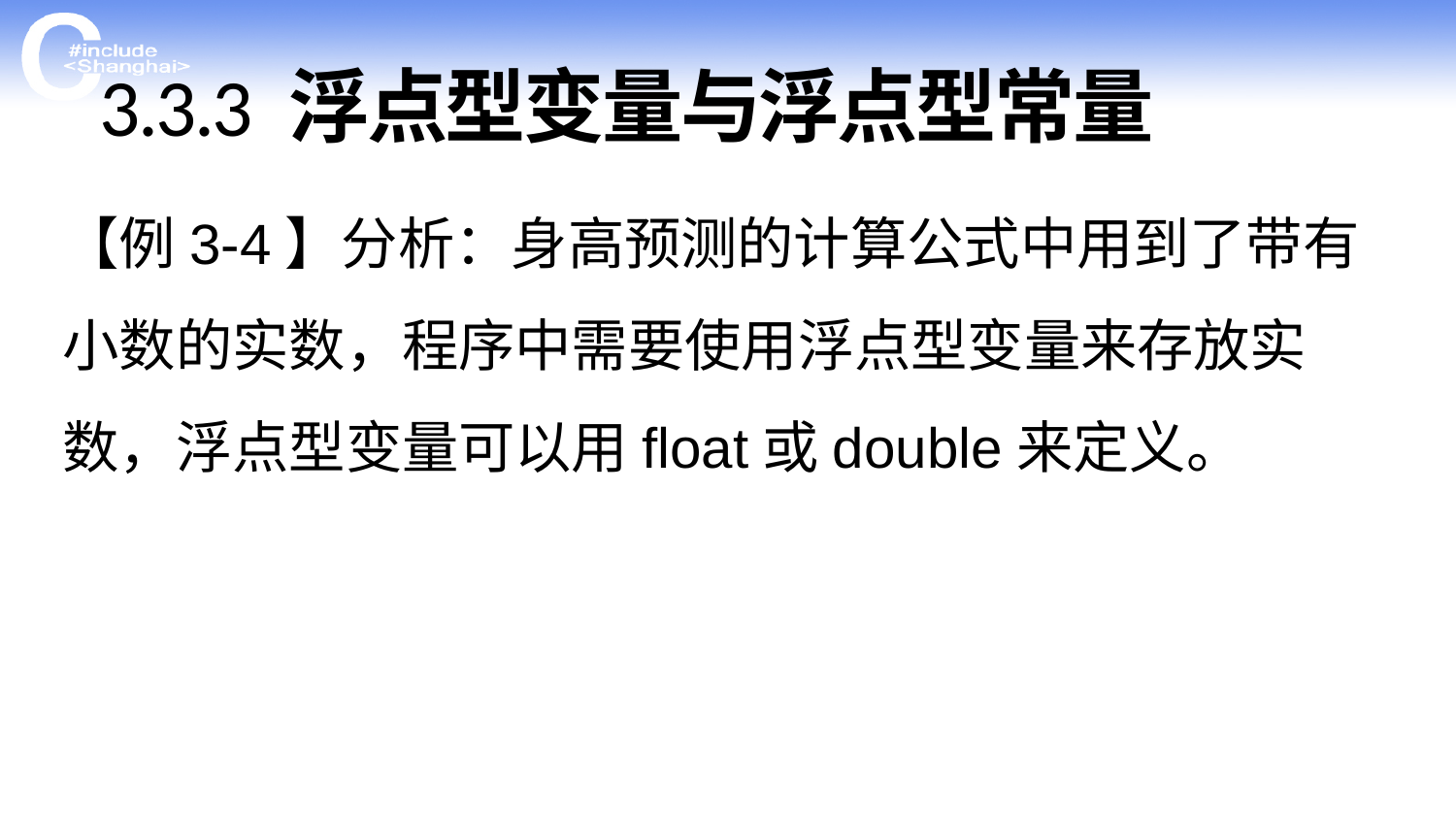

3.3.3 浮点型变量与浮点型常量
【例3-4】分析：身高预测的计算公式中用到了带有小数的实数，程序中需要使用浮点型变量来存放实数，浮点型变量可以用float或double来定义。